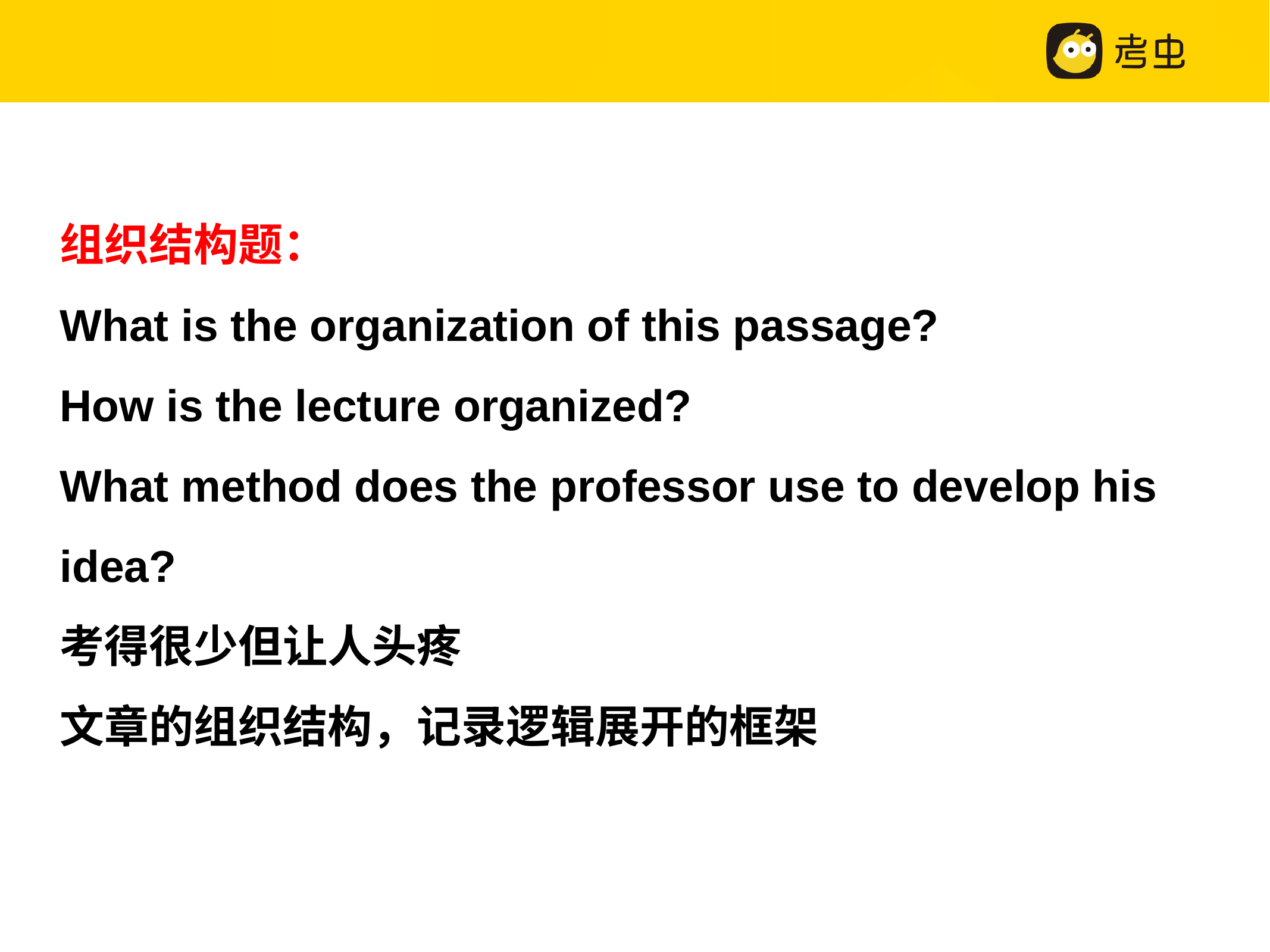

组织结构题：
What is the organization of this passage?
How is the lecture organized?
What method does the professor use to develop his idea?
考得很少但让人头疼
文章的组织结构，记录逻辑展开的框架